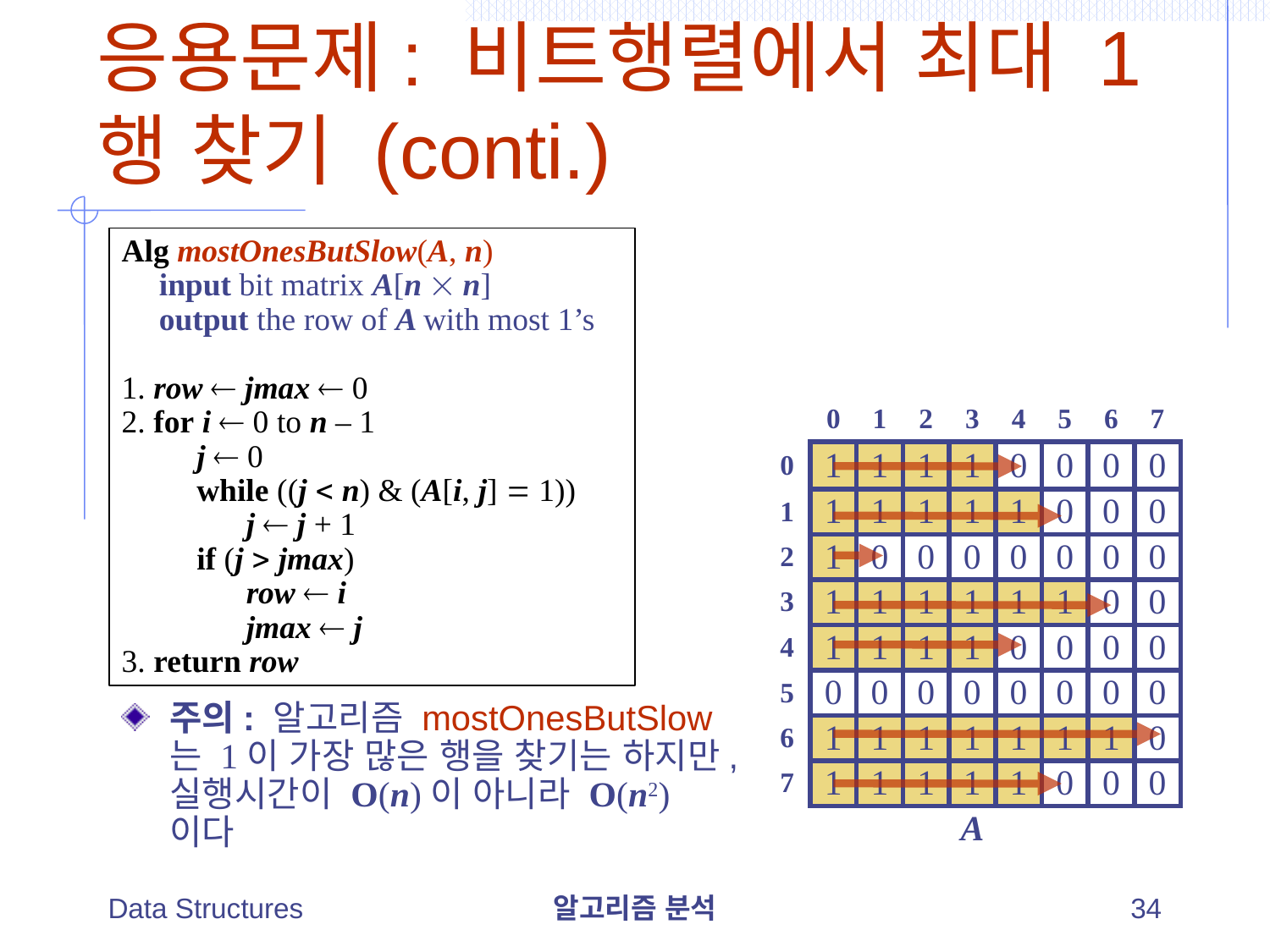

# 응용문제: 비트행렬에서 최대 1 행 찾기 (conti.)
Alg mostOnesButSlow(A, n)
	input bit matrix A[n × n]
	output the row of A with most 1’s

1. row ← jmax ← 0
2. for i ← 0 to n – 1
		j ← 0
		while ((j < n) & (A[i, j] = 1))
			j ← j + 1
		if (j > jmax)
			row ← i
			jmax ← j
3. return row
|  | 0 | 1 | 2 | 3 | 4 | 5 | 6 | 7 |
| --- | --- | --- | --- | --- | --- | --- | --- | --- |
| 0 | 1 | 1 | 1 | 1 | 0 | 0 | 0 | 0 |
| 1 | 1 | 1 | 1 | 1 | 1 | 0 | 0 | 0 |
| 2 | 1 | 0 | 0 | 0 | 0 | 0 | 0 | 0 |
| 3 | 1 | 1 | 1 | 1 | 1 | 1 | 0 | 0 |
| 4 | 1 | 1 | 1 | 1 | 0 | 0 | 0 | 0 |
| 5 | 0 | 0 | 0 | 0 | 0 | 0 | 0 | 0 |
| 6 | 1 | 1 | 1 | 1 | 1 | 1 | 1 | 0 |
| 7 | 1 | 1 | 1 | 1 | 1 | 0 | 0 | 0 |
| A |  |  |  |  |  |  |  |  |
주의: 알고리즘 mostOnesButSlow는 1이 가장 많은 행을 찾기는 하지만, 실행시간이 O(n)이 아니라 O(n2)이다
Data Structures
알고리즘 분석
34